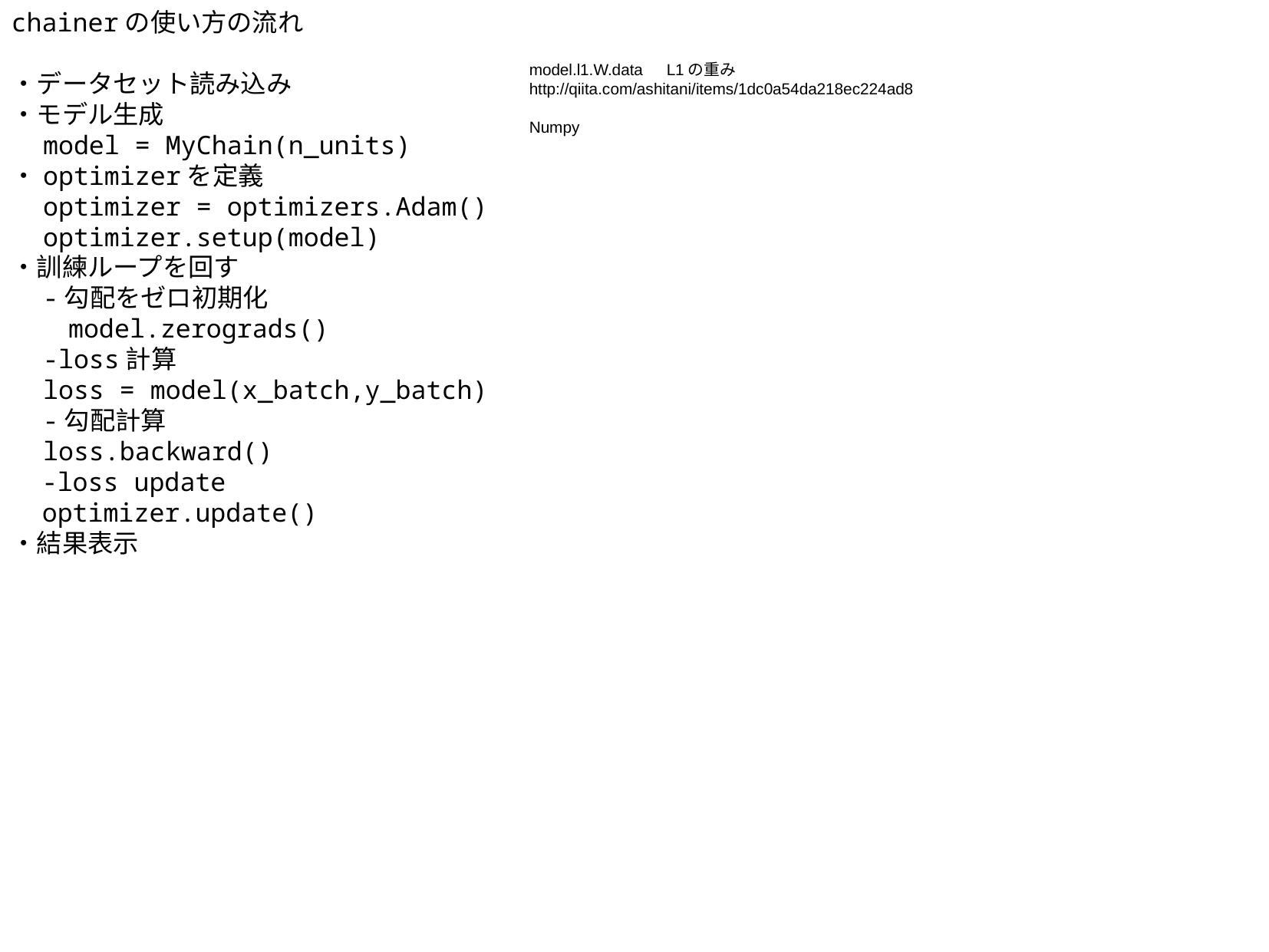

chainerの使い方の流れ

・データセット読み込み
・モデル生成
　model = MyChain(n_units)
・optimizerを定義
　optimizer = optimizers.Adam()
　optimizer.setup(model)
・訓練ループを回す
　-勾配をゼロ初期化
　　model.zerograds()
　-loss計算
　loss = model(x_batch,y_batch)
　-勾配計算
　loss.backward()
  -loss update
  optimizer.update()
・結果表示

model.l1.W.data　L1の重み
http://qiita.com/ashitani/items/1dc0a54da218ec224ad8

Numpy